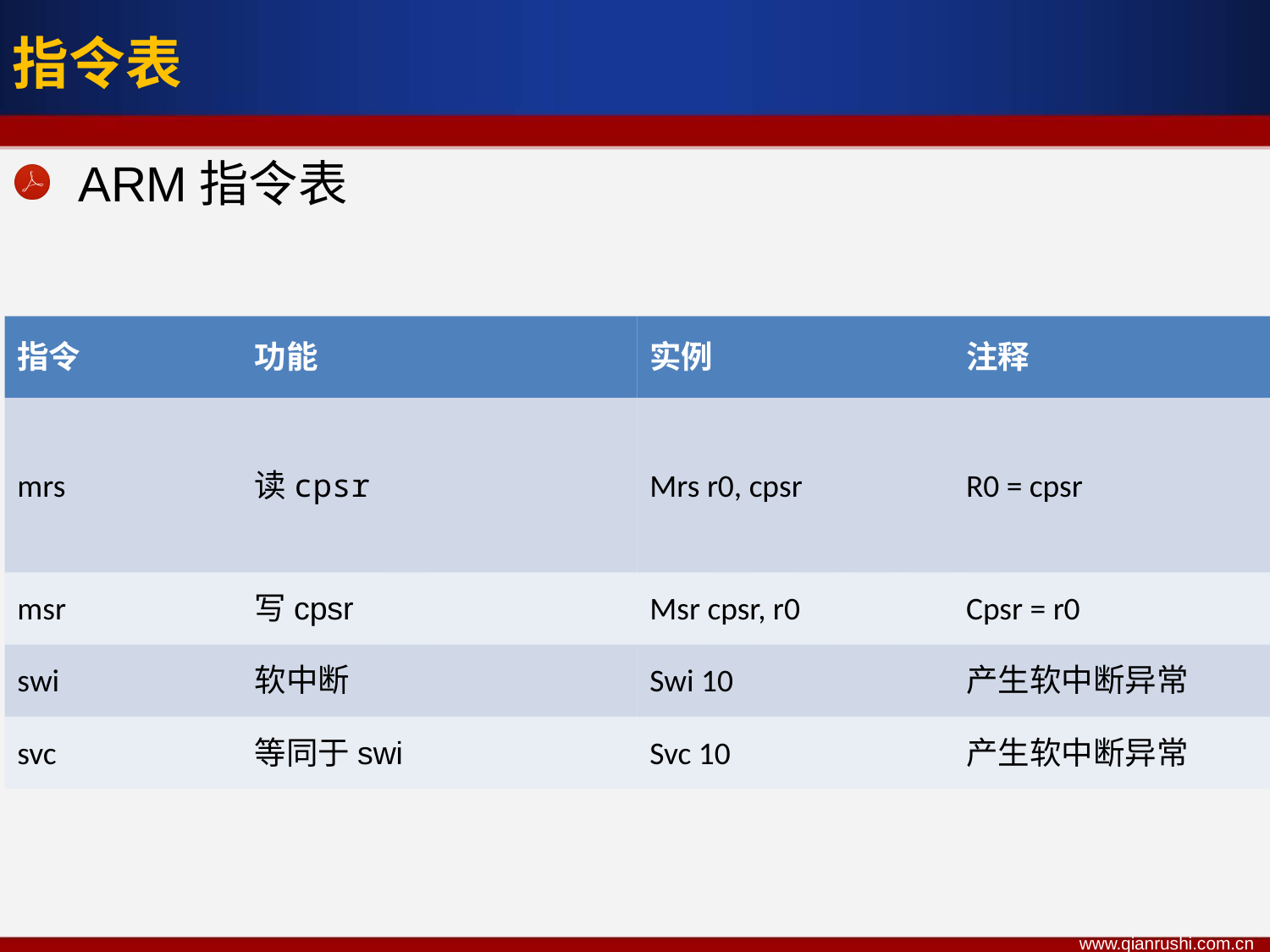

指令表
ARM指令表

指令
功能
实例
注释
mrs
读cpsr
Mrs r0, cpsr
R0 = cpsr
msr
写cpsr
Msr cpsr, r0
Cpsr = r0
swi
软中断
Swi 10
产生软中断异常
svc
等同于swi
Svc 10
产生软中断异常